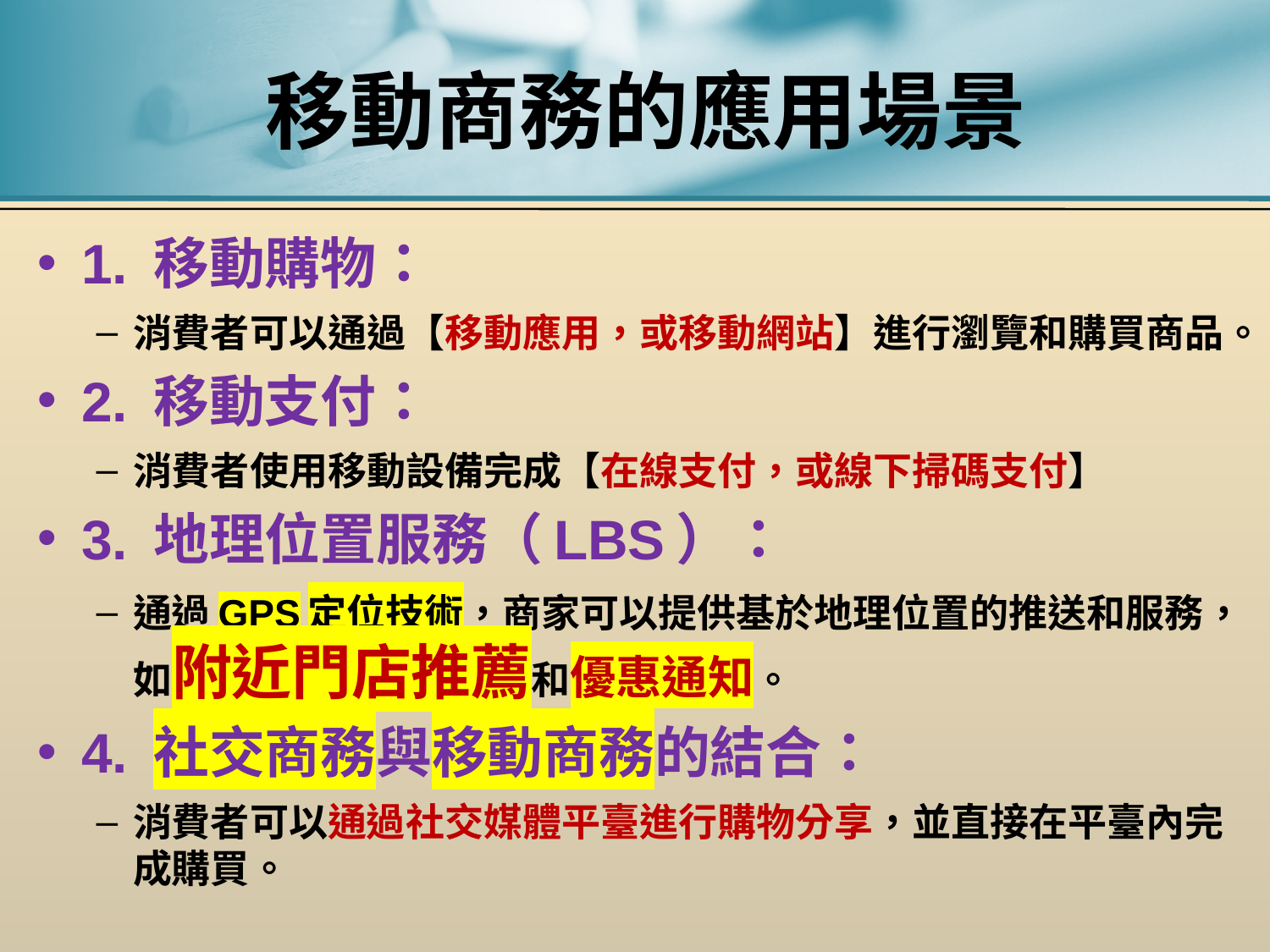

# 移動商務的應用場景
1. 移動購物：
消費者可以通過【移動應用，或移動網站】進行瀏覽和購買商品。
2. 移動支付：
消費者使用移動設備完成【在線支付，或線下掃碼支付】
3. 地理位置服務（LBS）：
通過GPS定位技術，商家可以提供基於地理位置的推送和服務，如附近門店推薦和優惠通知。
4. 社交商務與移動商務的結合：
消費者可以通過社交媒體平臺進行購物分享，並直接在平臺內完成購買。